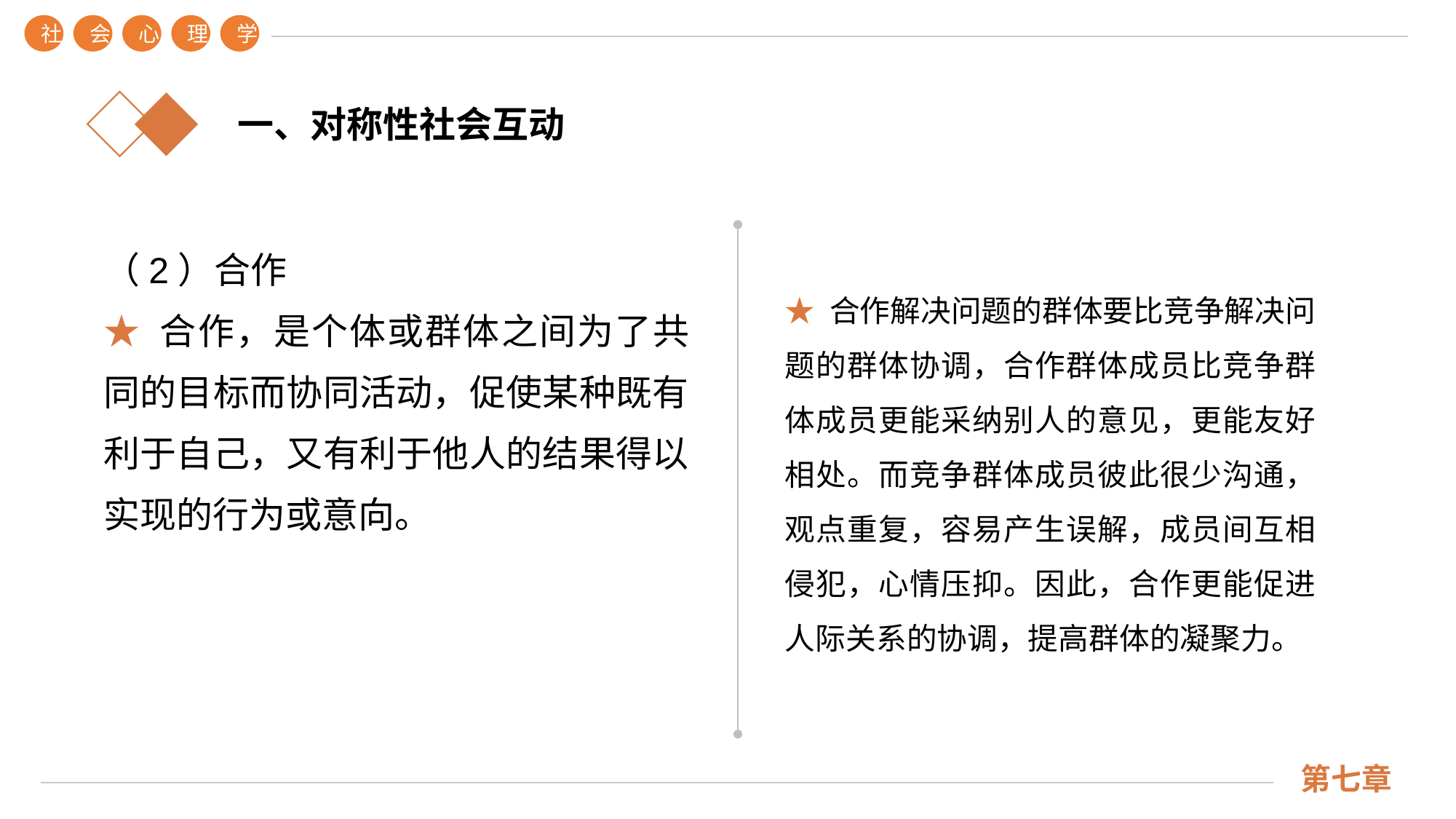

社
会
心
理
学
第七章

一、对称性社会互动
（2）合作
★ 合作，是个体或群体之间为了共同的目标而协同活动，促使某种既有利于自己，又有利于他人的结果得以实现的行为或意向。
★ 合作解决问题的群体要比竞争解决问题的群体协调，合作群体成员比竞争群体成员更能采纳别人的意见，更能友好相处。而竞争群体成员彼此很少沟通，观点重复，容易产生误解，成员间互相侵犯，心情压抑。因此，合作更能促进人际关系的协调，提高群体的凝聚力。